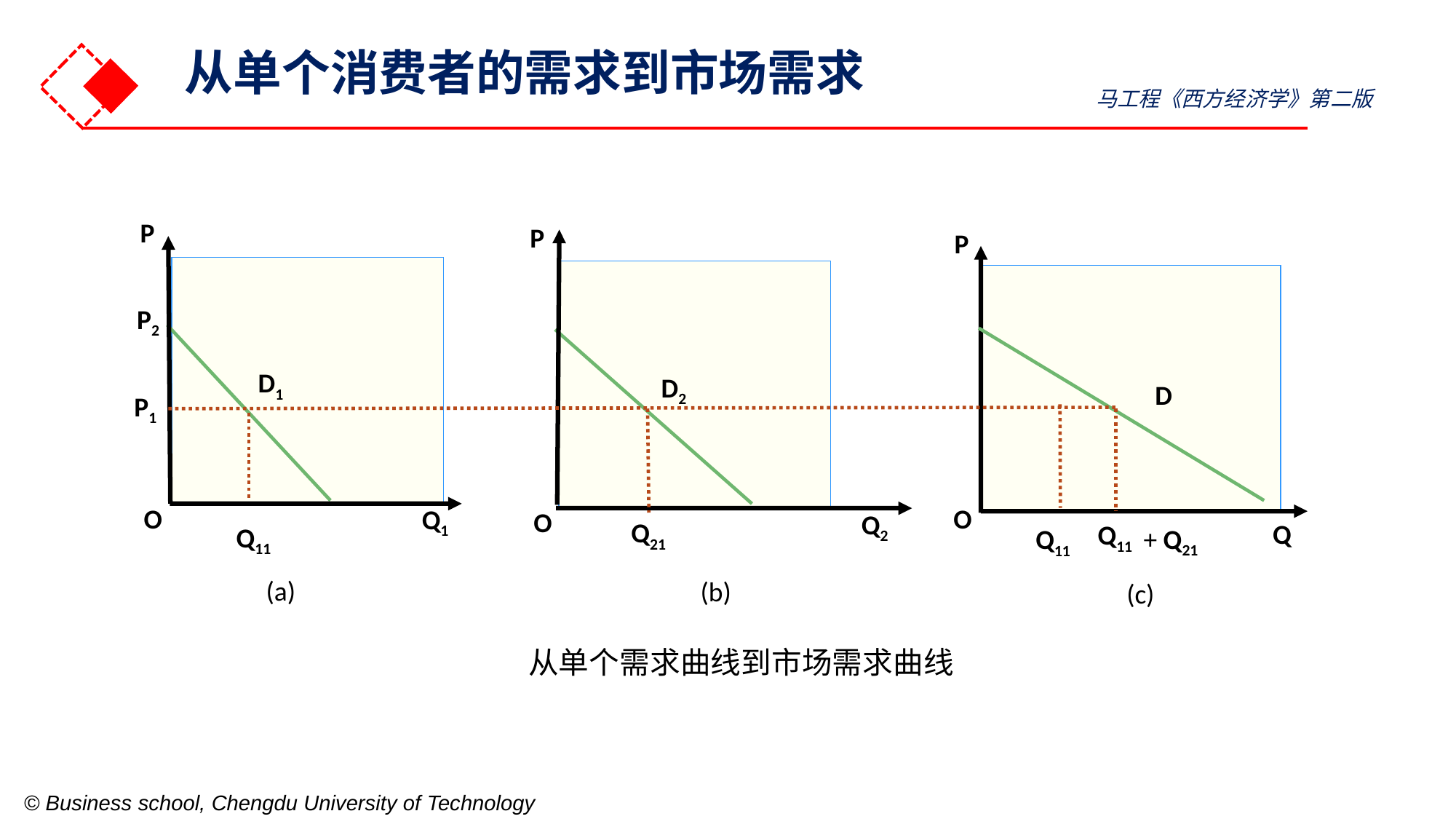

从单个消费者的需求到市场需求

马工程《西方经济学》第二版
P
P
Q2

P

P1
D
O

Q

P2

D2
D1

O
Q1

O

Q21
Q11
+ Q21

Q11
Q11
(a)
(b)
(c)
从单个需求曲线到市场需求曲线